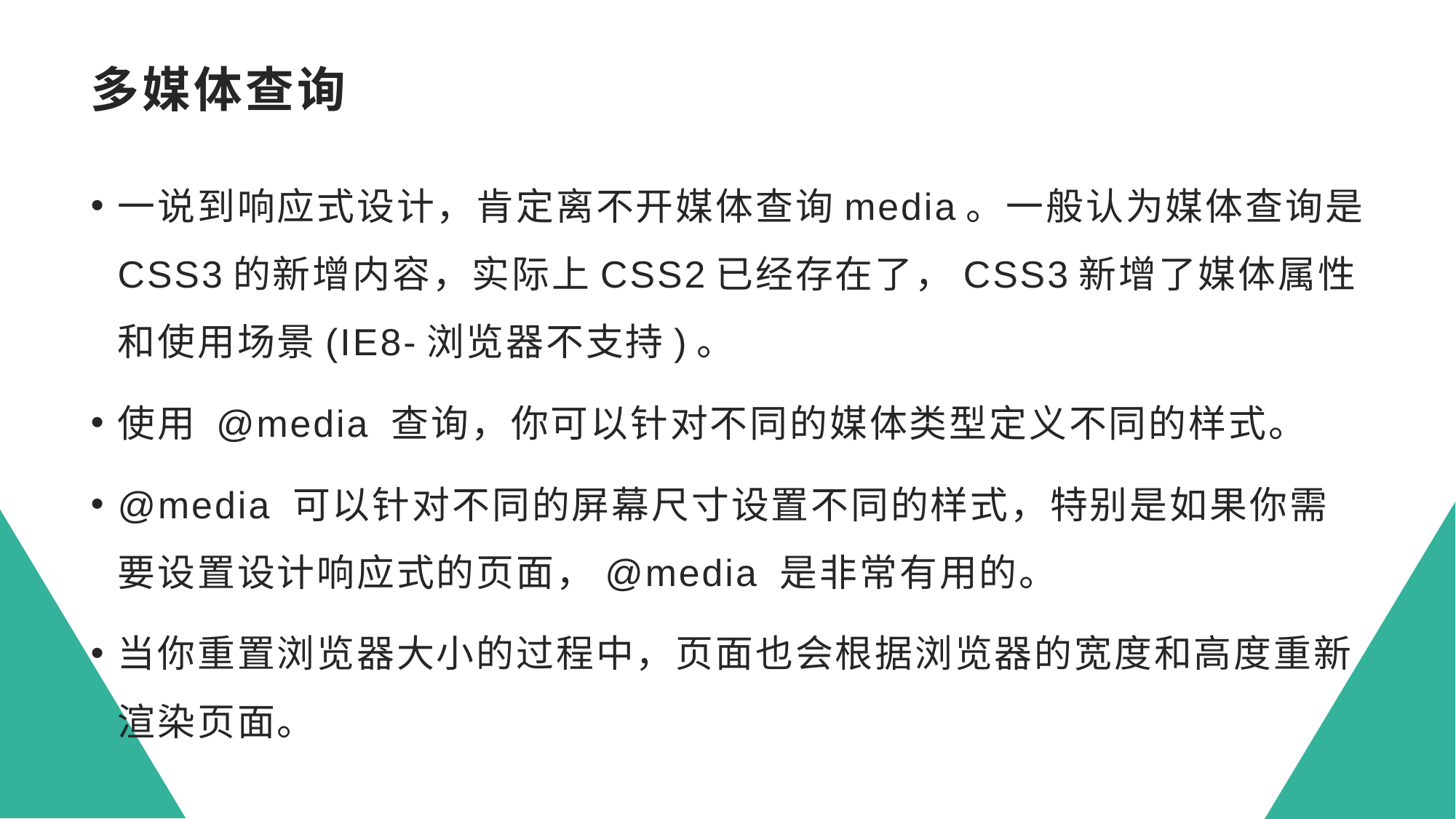

# 多媒体查询
一说到响应式设计，肯定离不开媒体查询media。一般认为媒体查询是CSS3的新增内容，实际上CSS2已经存在了，CSS3新增了媒体属性和使用场景(IE8-浏览器不支持)。
使用 @media 查询，你可以针对不同的媒体类型定义不同的样式。
@media 可以针对不同的屏幕尺寸设置不同的样式，特别是如果你需要设置设计响应式的页面，@media 是非常有用的。
当你重置浏览器大小的过程中，页面也会根据浏览器的宽度和高度重新渲染页面。